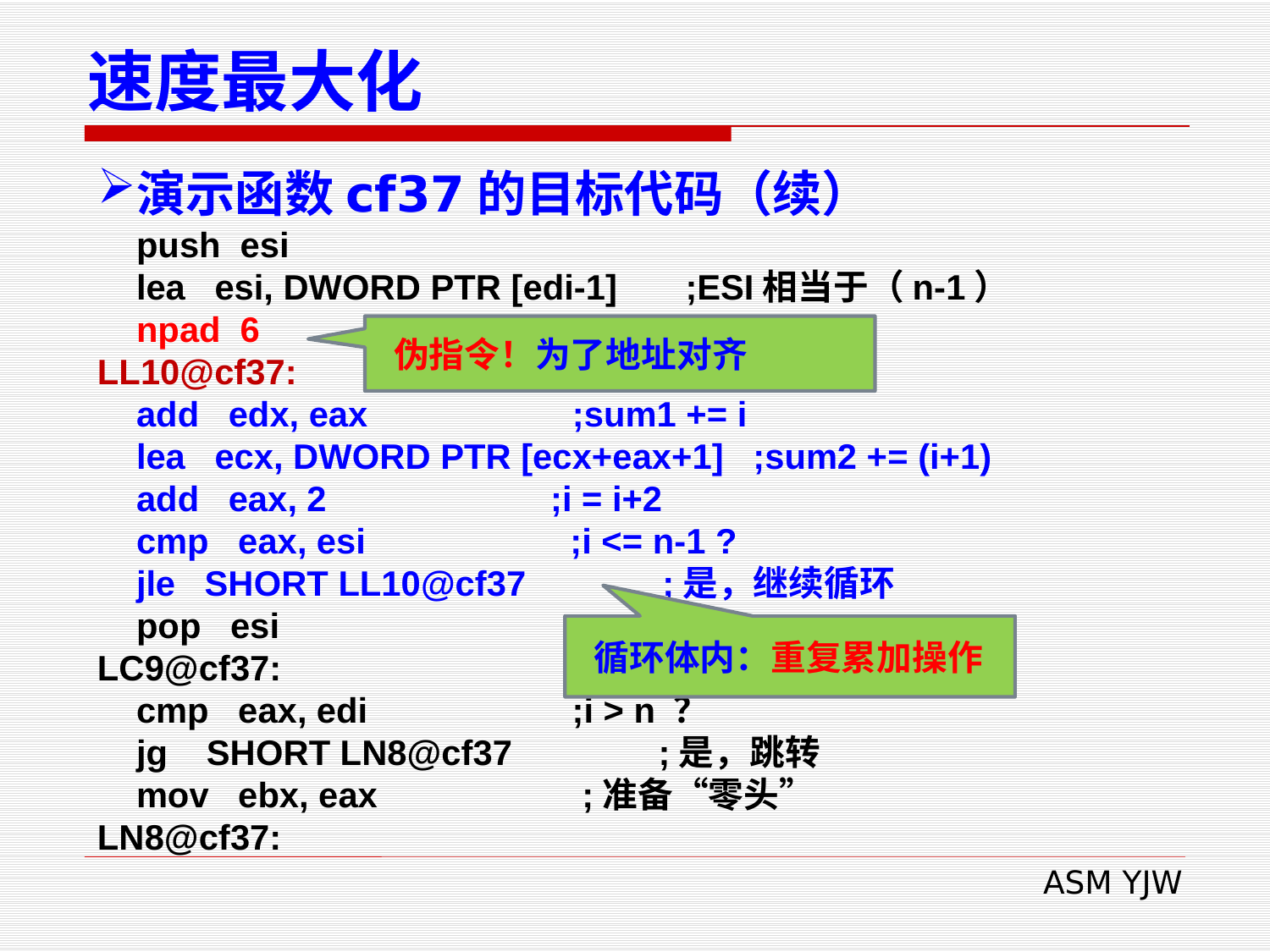

# 速度最大化
演示函数cf37的目标代码（续）
    push  esi
    lea   esi, DWORD PTR [edi-1]       ;ESI相当于（n-1）
    npad  6
LL10@cf37:
    add   edx, eax                     ;sum1 += i
    lea   ecx, DWORD PTR [ecx+eax+1]   ;sum2 += (i+1)
    add   eax, 2                       ;i = i+2
    cmp   eax, esi                     ;i <= n-1 ?
    jle   SHORT LL10@cf37              ;是，继续循环
    pop   esi
LC9@cf37:
    cmp   eax, edi                     ;i > n ？
    jg    SHORT LN8@cf37               ;是，跳转
    mov   ebx, eax                     ;准备“零头”
LN8@cf37:
 伪指令！为了地址对齐
 循环体内：重复累加操作